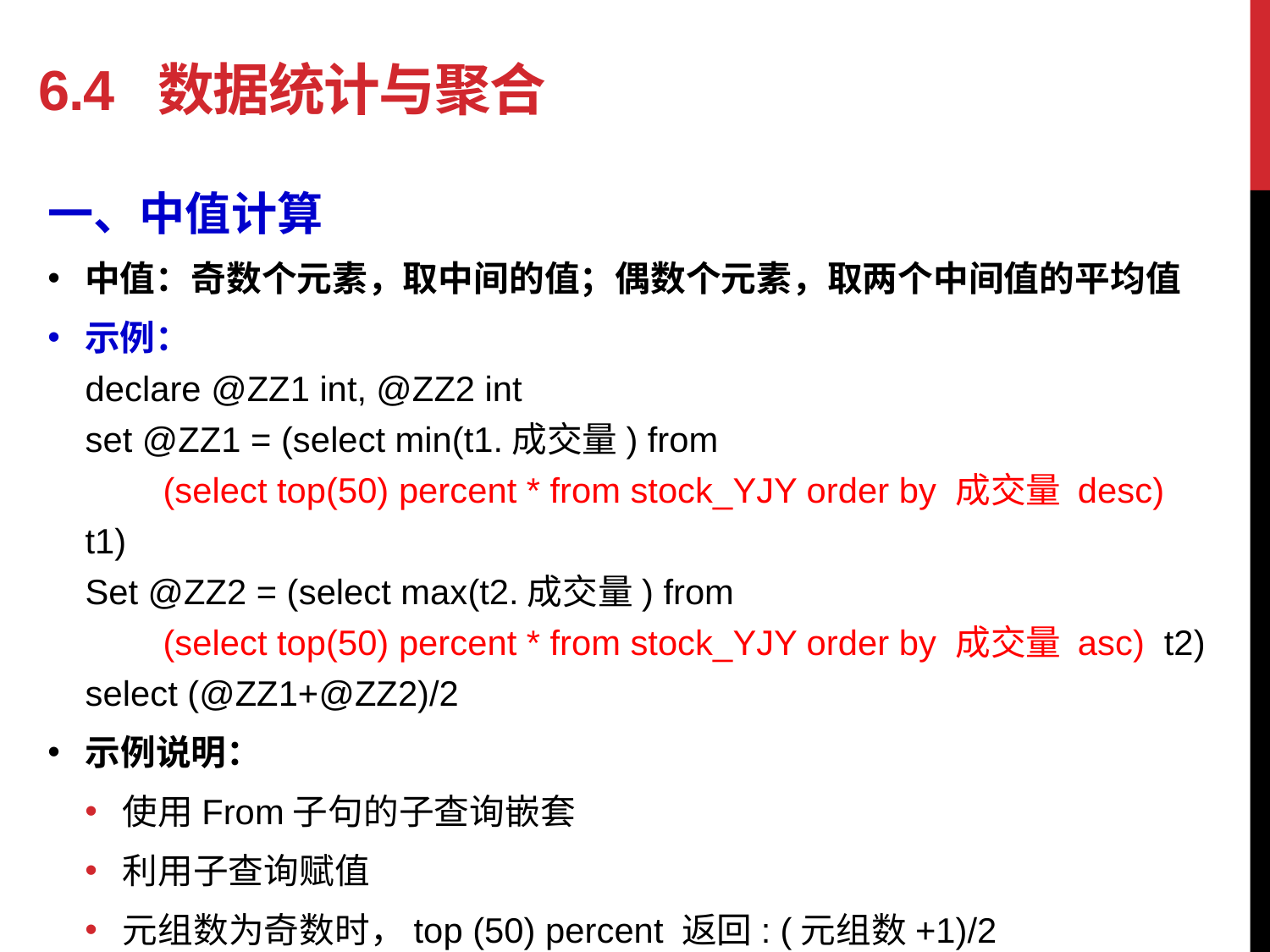

# 6.4  数据统计与聚合
一、中值计算
中值：奇数个元素，取中间的值；偶数个元素，取两个中间值的平均值
示例：
declare @ZZ1 int, @ZZ2 int
set @ZZ1 = (select min(t1.成交量) from
        (select top(50) percent * from stock_YJY order by 成交量 desc)  t1)
Set @ZZ2 = (select max(t2.成交量) from
        (select top(50) percent * from stock_YJY order by 成交量 asc)  t2)
select (@ZZ1+@ZZ2)/2
示例说明：
使用From子句的子查询嵌套
利用子查询赋值
元组数为奇数时，top (50) percent 返回: (元组数+1)/2